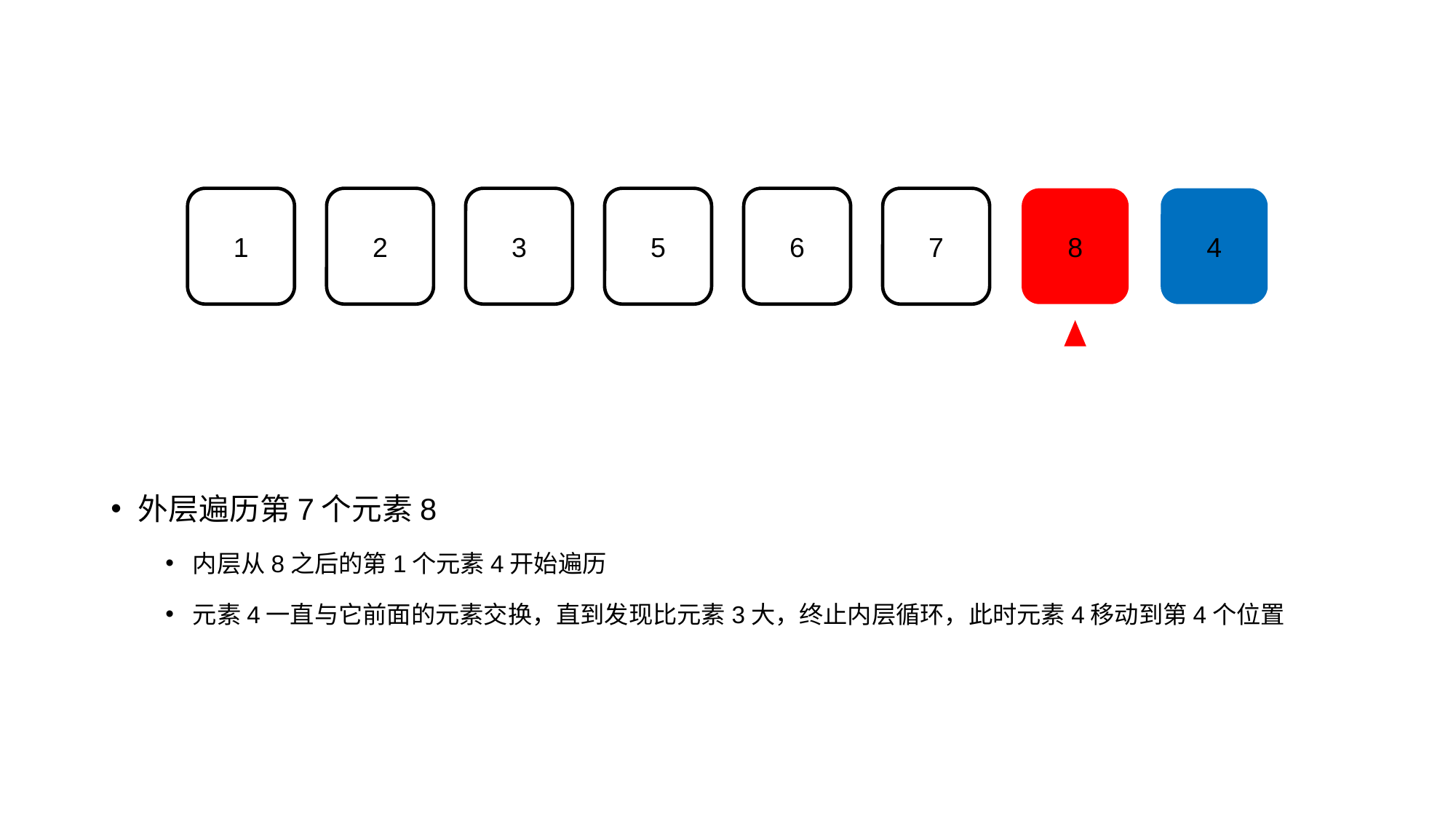

5
6
7
8
1
2
3
4

外层遍历第7个元素8
内层从8之后的第1个元素4开始遍历
元素4一直与它前面的元素交换，直到发现比元素3大，终止内层循环，此时元素4移动到第4个位置